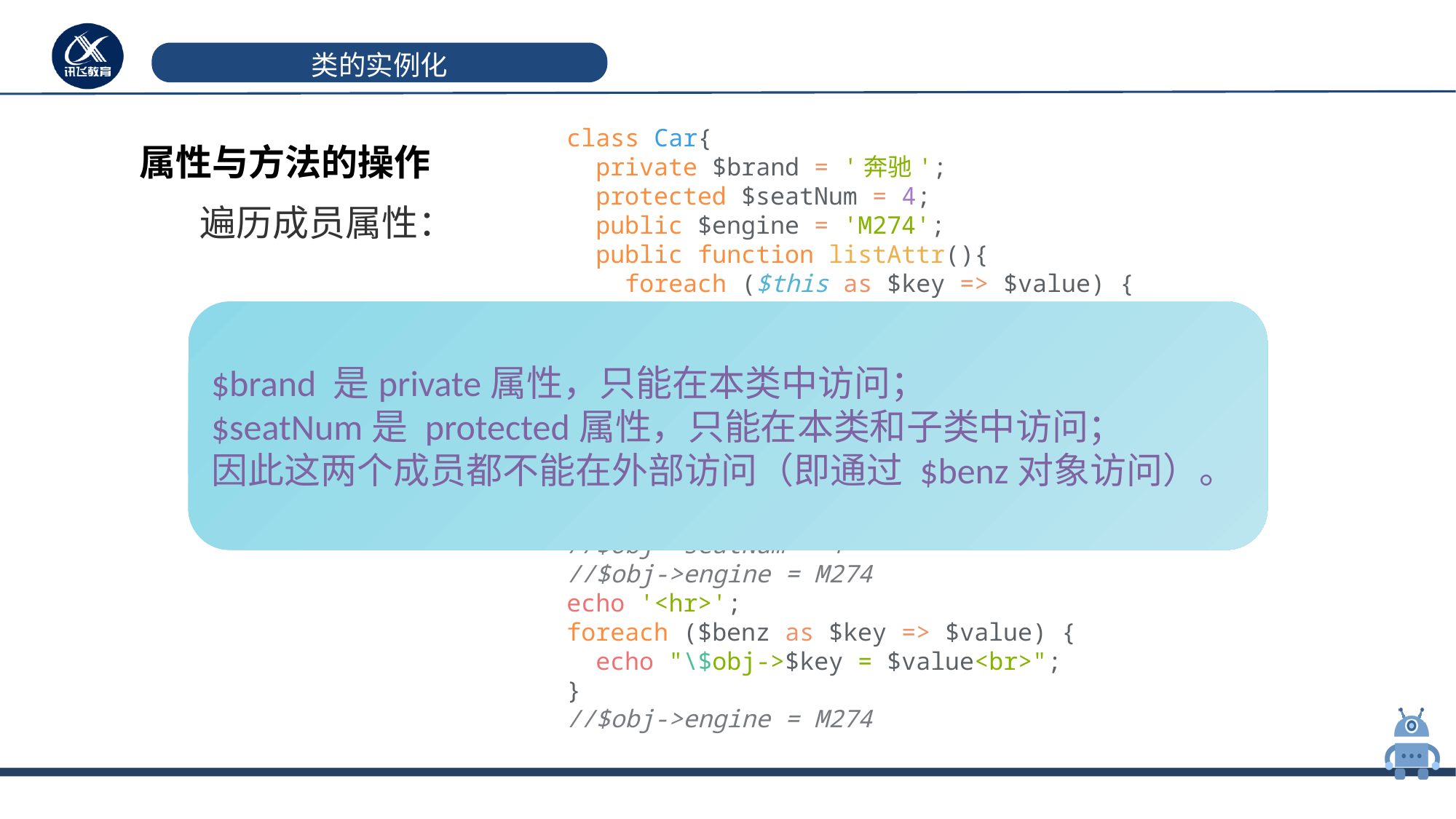

# 类的实例化
class Car{
  private $brand = '奔驰';
  protected $seatNum = 4;
  public $engine = 'M274';
  public function listAttr(){
    foreach ($this as $key => $value) {
      echo "\$obj->$key = $value<br>";
    }
  }
}
$benz= new Car();
$benz->listAttr();
//$obj->brand = 奔驰
//$obj->seatNum = 4
//$obj->engine = M274
echo '<hr>';
foreach ($benz as $key => $value) {
  echo "\$obj->$key = $value<br>";
}
//$obj->engine = M274
属性与方法的操作
       遍历成员属性：
$brand 是private属性，只能在本类中访问；
$seatNum是 protected属性，只能在本类和子类中访问；
因此这两个成员都不能在外部访问（即通过 $benz对象访问）。
思考：为什么通过 $benz 进行foreach循环只输出了 $engine属性？